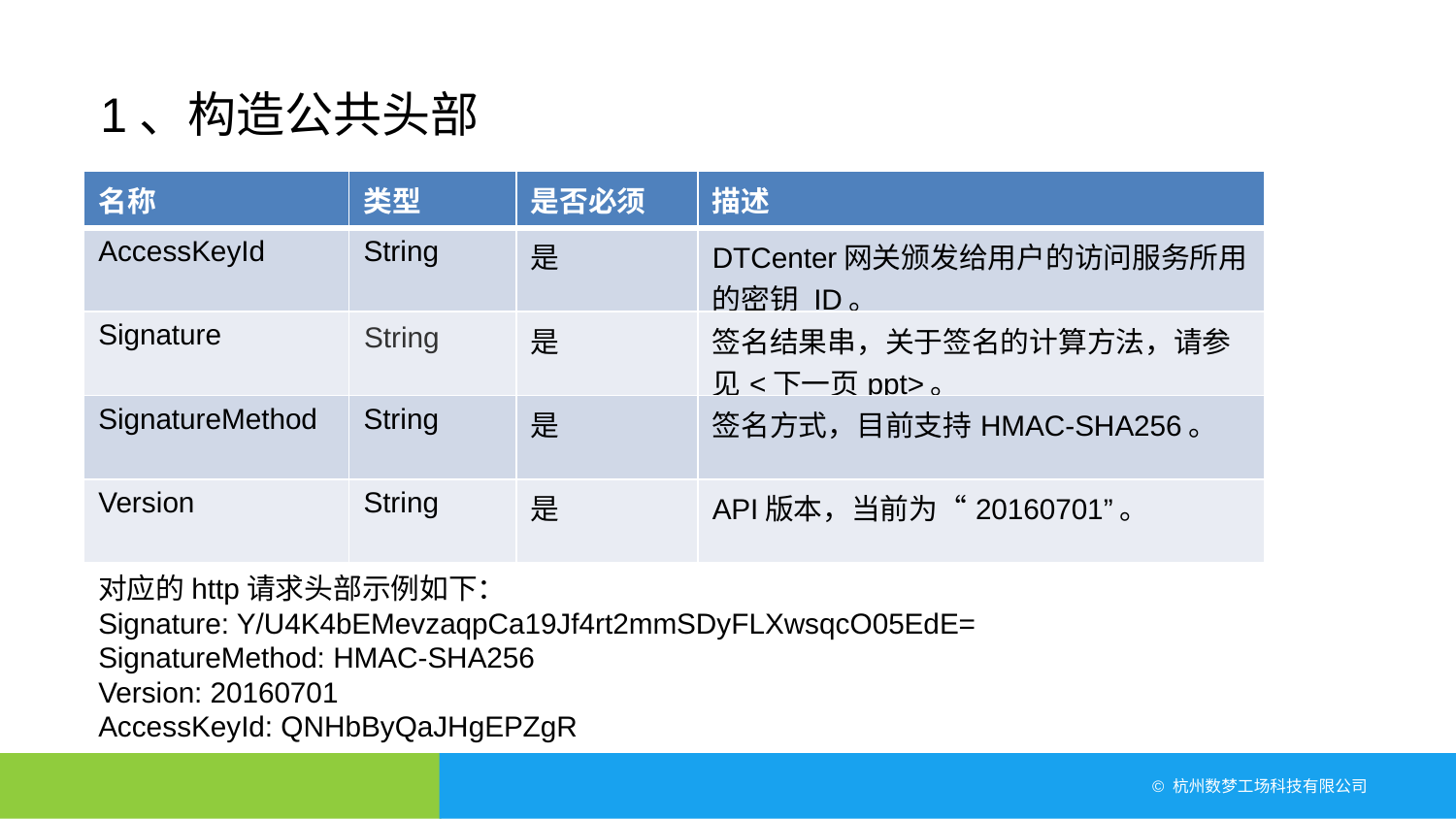

1、构造公共头部
| 名称 | 类型 | 是否必须 | 描述 |
| --- | --- | --- | --- |
| AccessKeyId | String | 是 | DTCenter网关颁发给用户的访问服务所用的密钥 ID。 |
| Signature | String | 是 | 签名结果串，关于签名的计算方法，请参见<下一页ppt>。 |
| SignatureMethod | String | 是 | 签名方式，目前支持HMAC-SHA256。 |
| Version | String | 是 | API版本，当前为“20160701”。 |
对应的http请求头部示例如下：
Signature: Y/U4K4bEMevzaqpCa19Jf4rt2mmSDyFLXwsqcO05EdE=
SignatureMethod: HMAC-SHA256
Version: 20160701
AccessKeyId: QNHbByQaJHgEPZgR